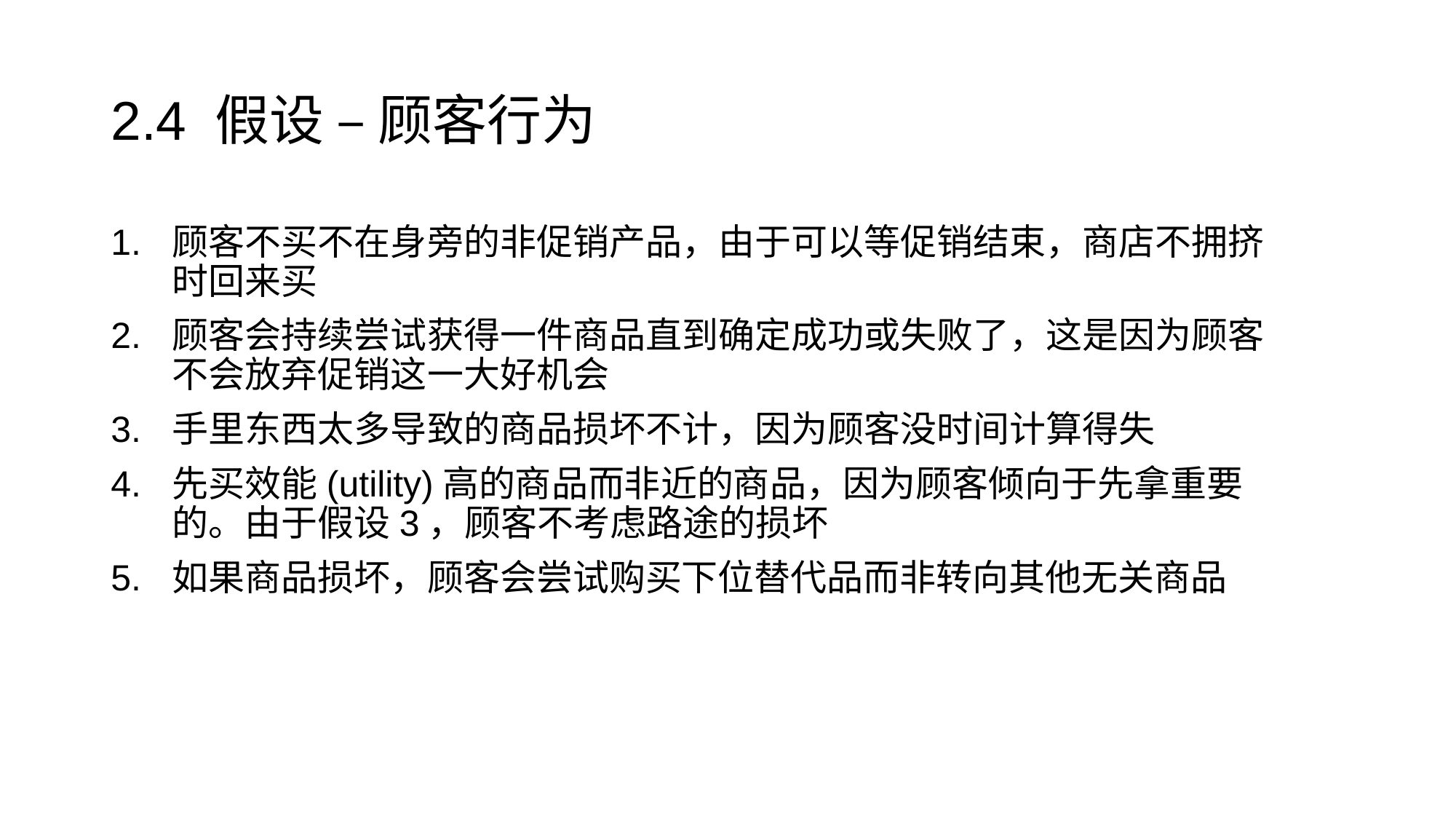

# 2.4 假设 – 顾客行为
顾客不买不在身旁的非促销产品，由于可以等促销结束，商店不拥挤时回来买
顾客会持续尝试获得一件商品直到确定成功或失败了，这是因为顾客不会放弃促销这一大好机会
手里东西太多导致的商品损坏不计，因为顾客没时间计算得失
先买效能(utility)高的商品而非近的商品，因为顾客倾向于先拿重要的。由于假设3，顾客不考虑路途的损坏
如果商品损坏，顾客会尝试购买下位替代品而非转向其他无关商品